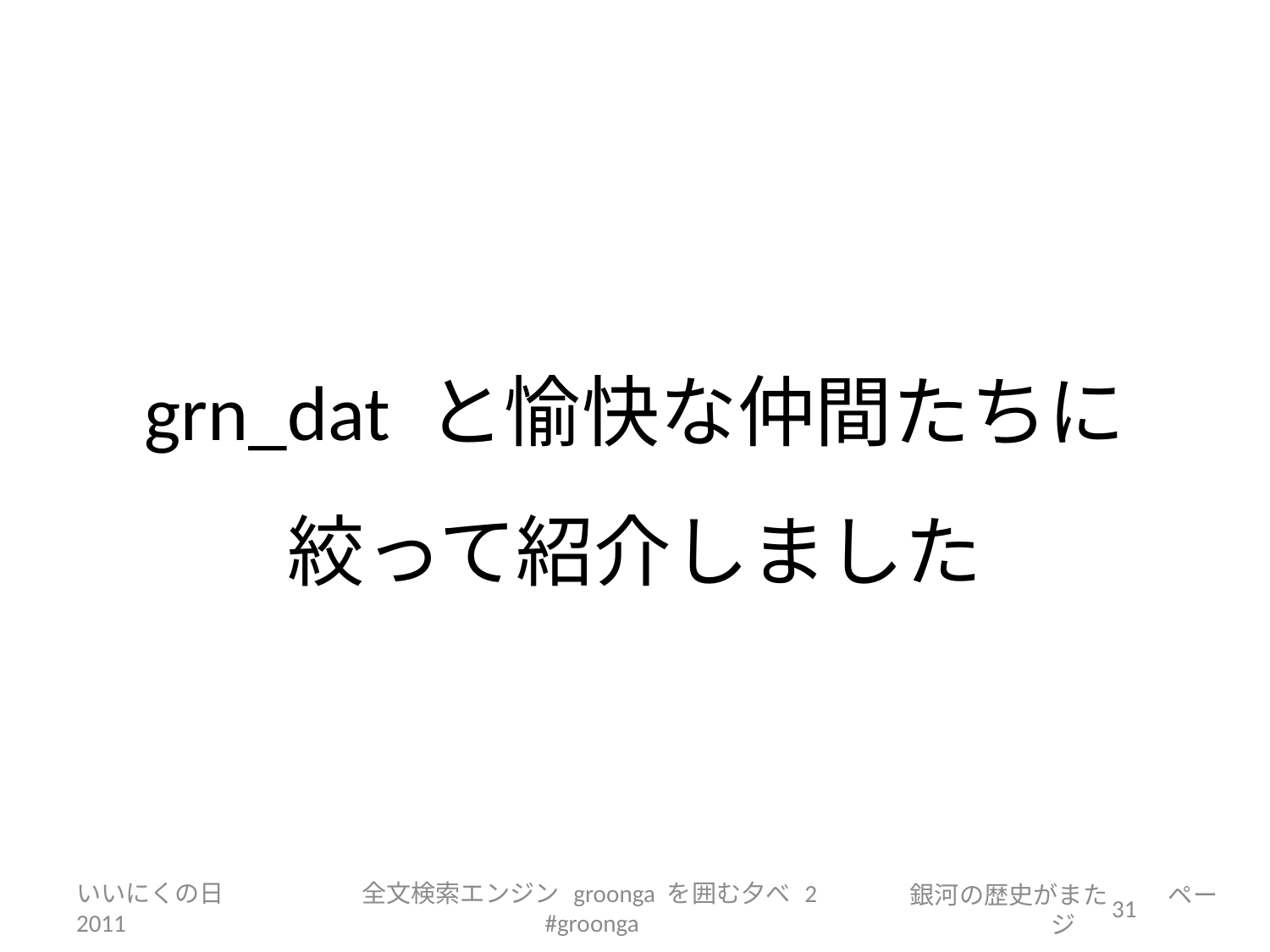

# grn_dat と愉快な仲間たちに 絞って紹介しました
いいにくの日 2011
全文検索エンジン groonga を囲む夕べ 2  #groonga
31